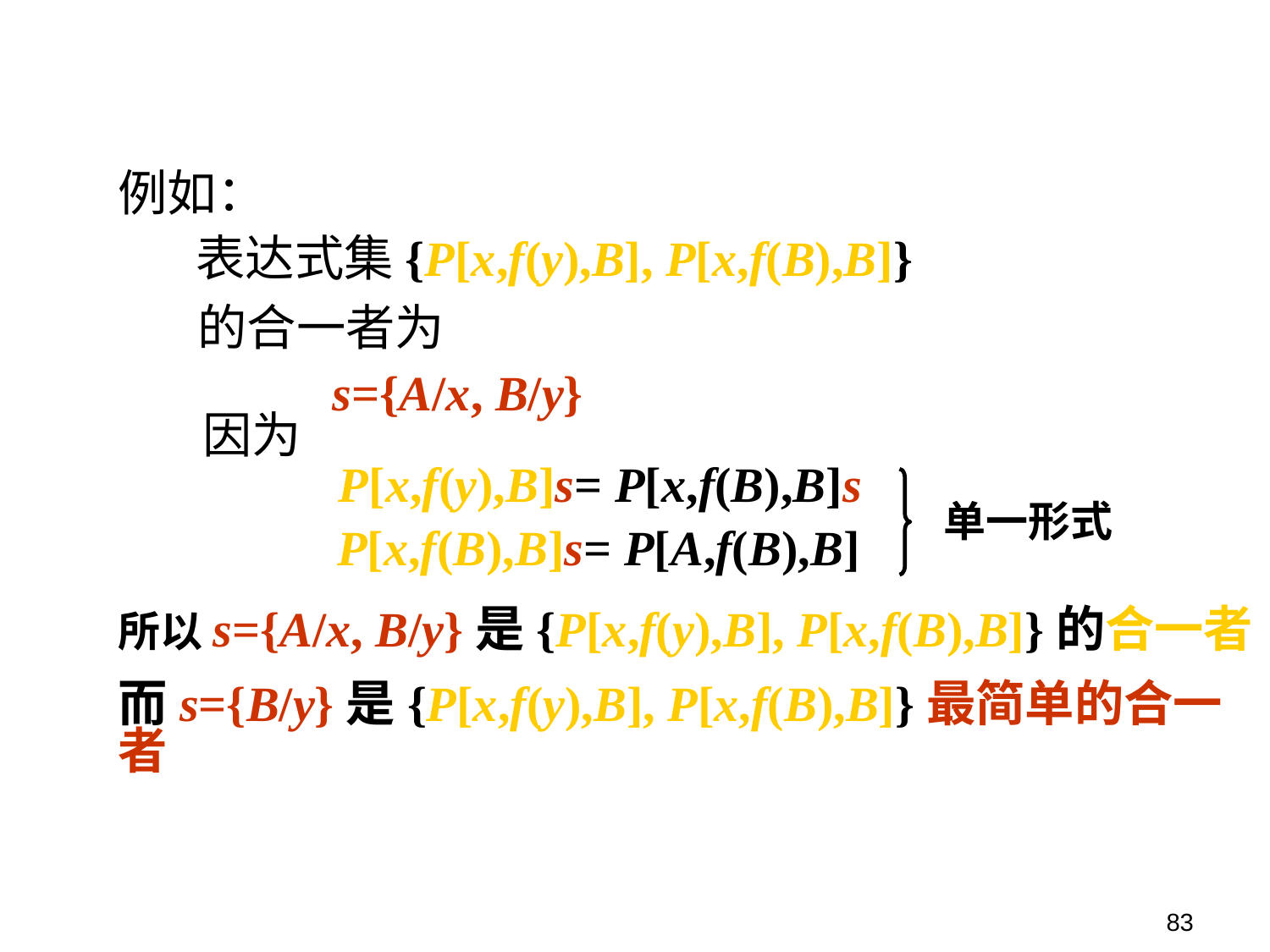

例如：
      表达式集{P[x,f(y),B], P[x,f(B),B]}
的合一者为
           s={A/x, B/y}
因为
  P[x,f(y),B]s= P[x,f(B),B]s

单一形式
P[x,f(B),B]s= P[A,f(B),B]
所以s={A/x, B/y}是{P[x,f(y),B], P[x,f(B),B]}的合一者
而s={B/y}是{P[x,f(y),B], P[x,f(B),B]}最简单的合一者
83